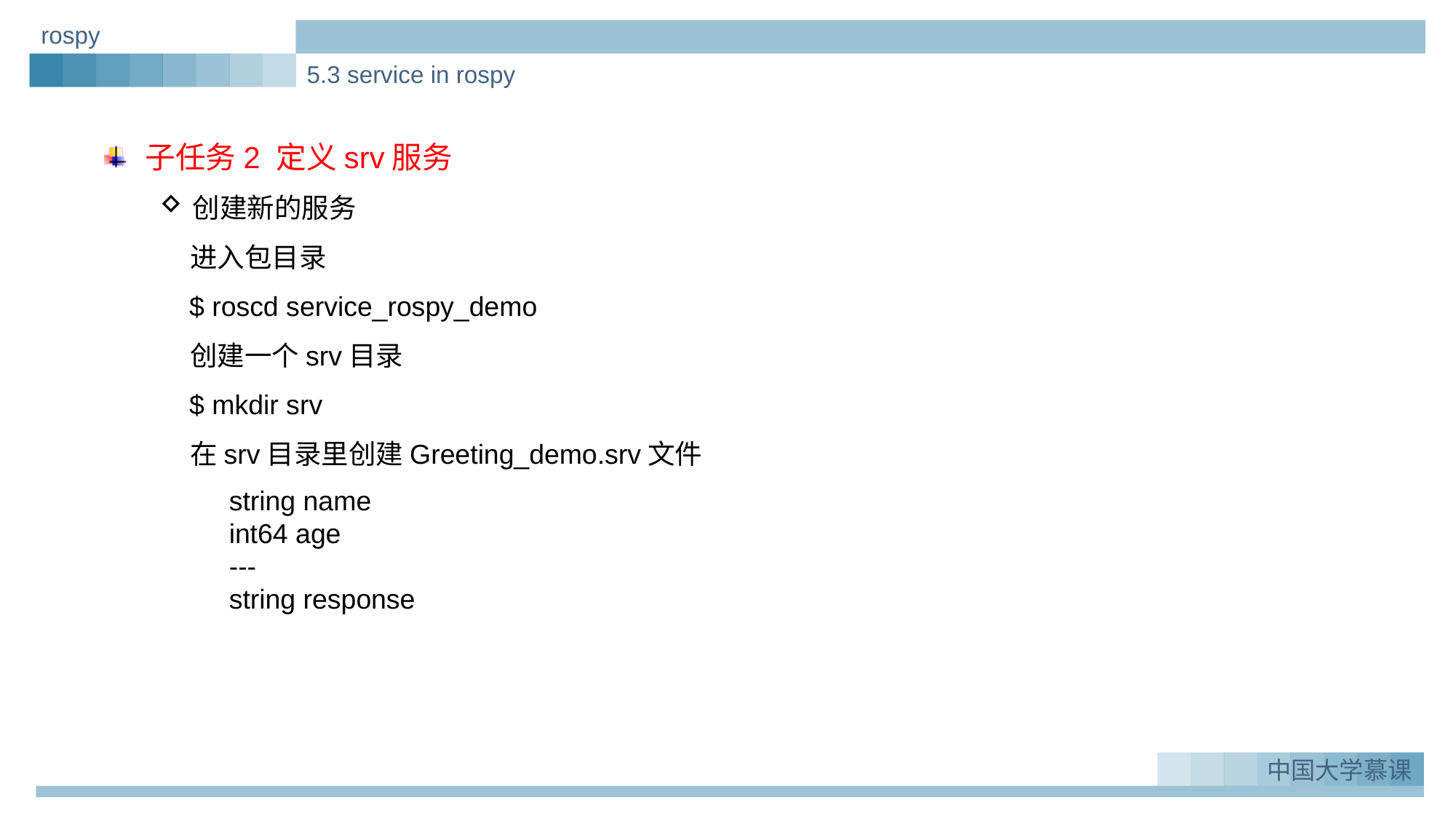

rospy
5.3 service in rospy
子任务2 定义srv服务
创建新的服务
    进入包目录
    $ roscd service_rospy_demo
    创建一个srv目录
    $ mkdir srv
    在srv目录里创建Greeting_demo.srv文件

实例一：Greeting_demo
1.
string name
int64 age
---
string response
中国大学慕课